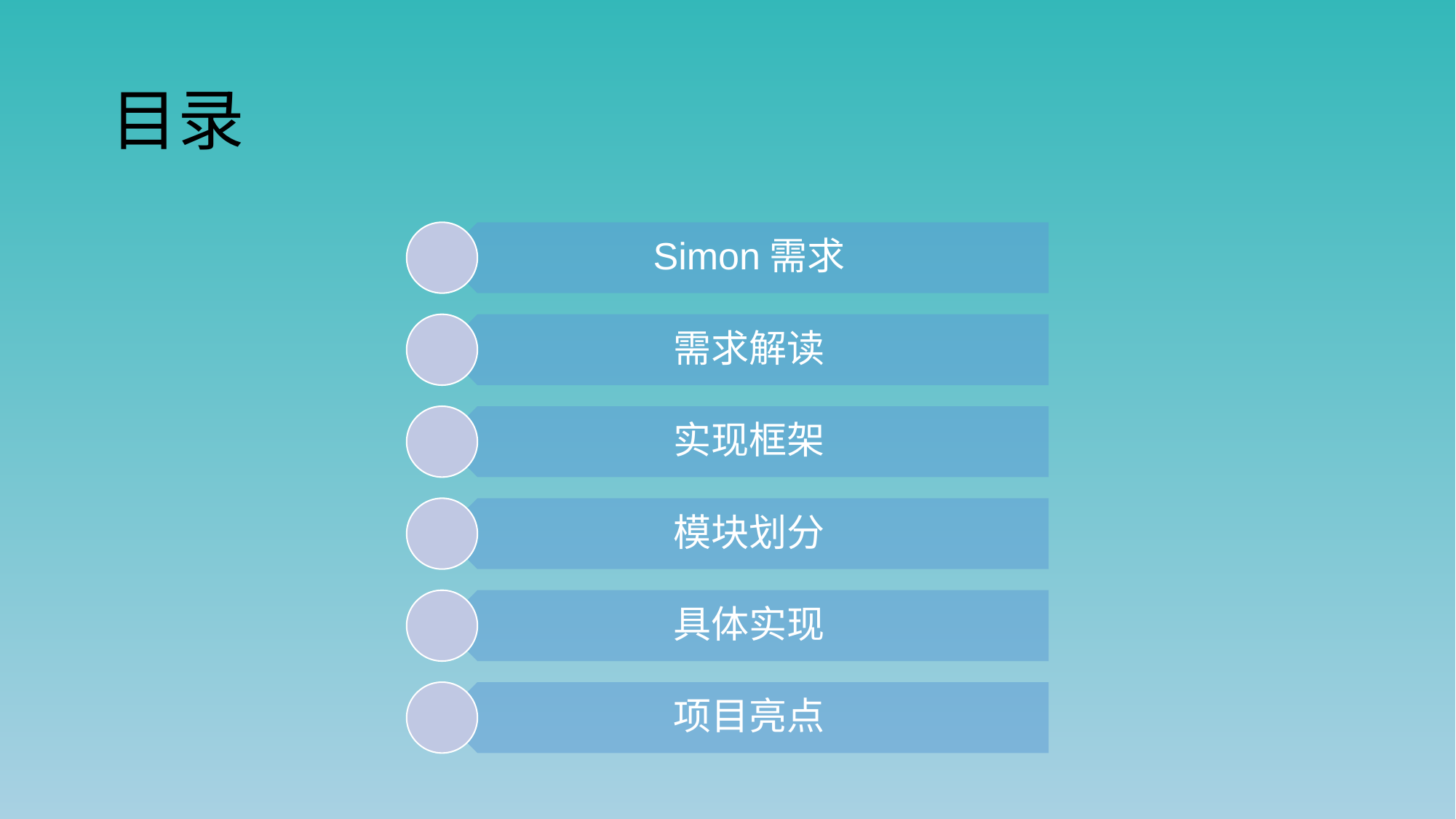

# 目录
Simon需求
需求解读
实现框架
模块划分
具体实现
项目亮点